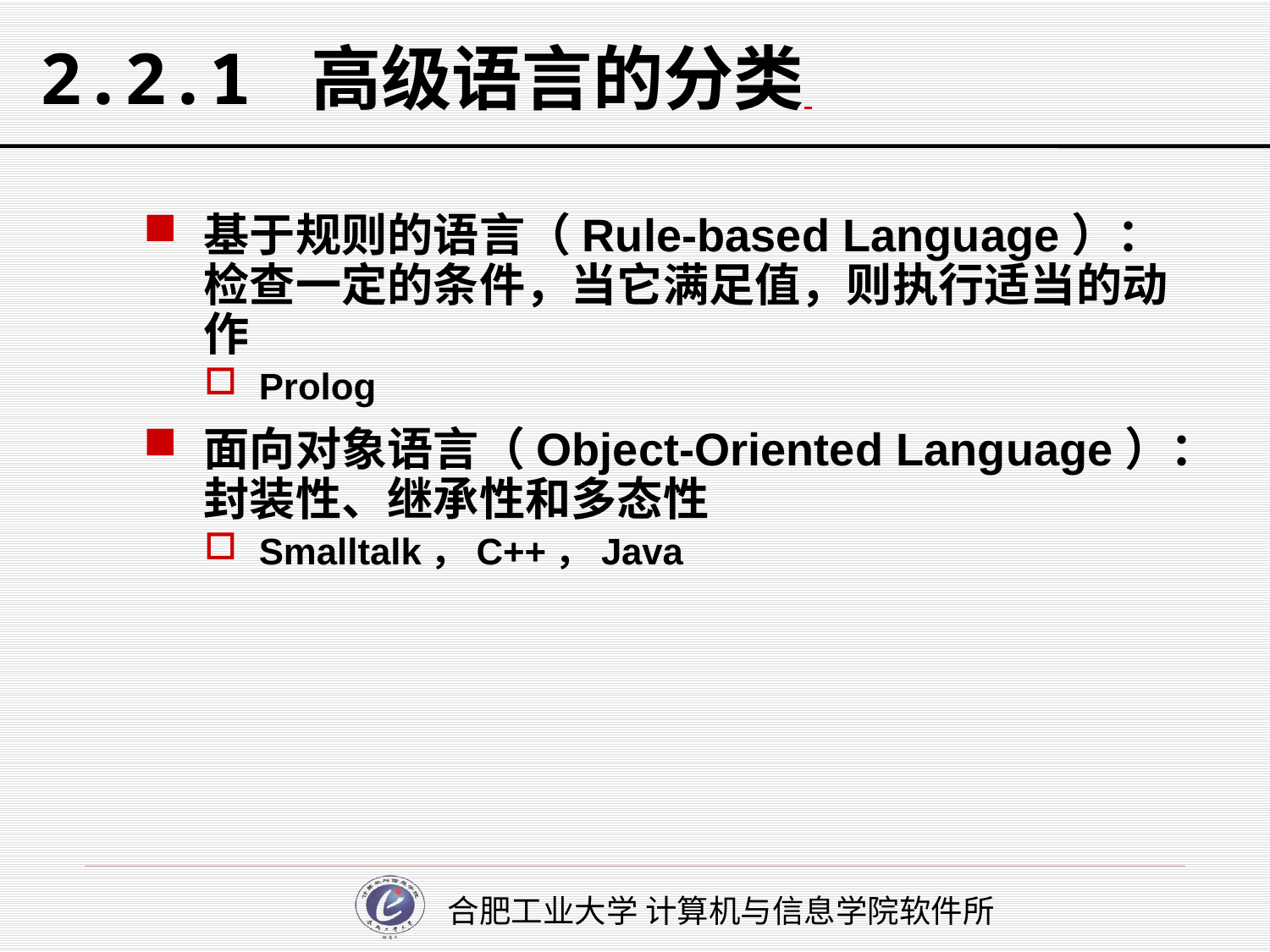

2.2.1 高级语言的分类

基于规则的语言（Rule-based Language）：检查一定的条件，当它满足值，则执行适当的动作
Prolog
面向对象语言（Object-Oriented Language）：封装性、继承性和多态性
Smalltalk，C++，Java
13